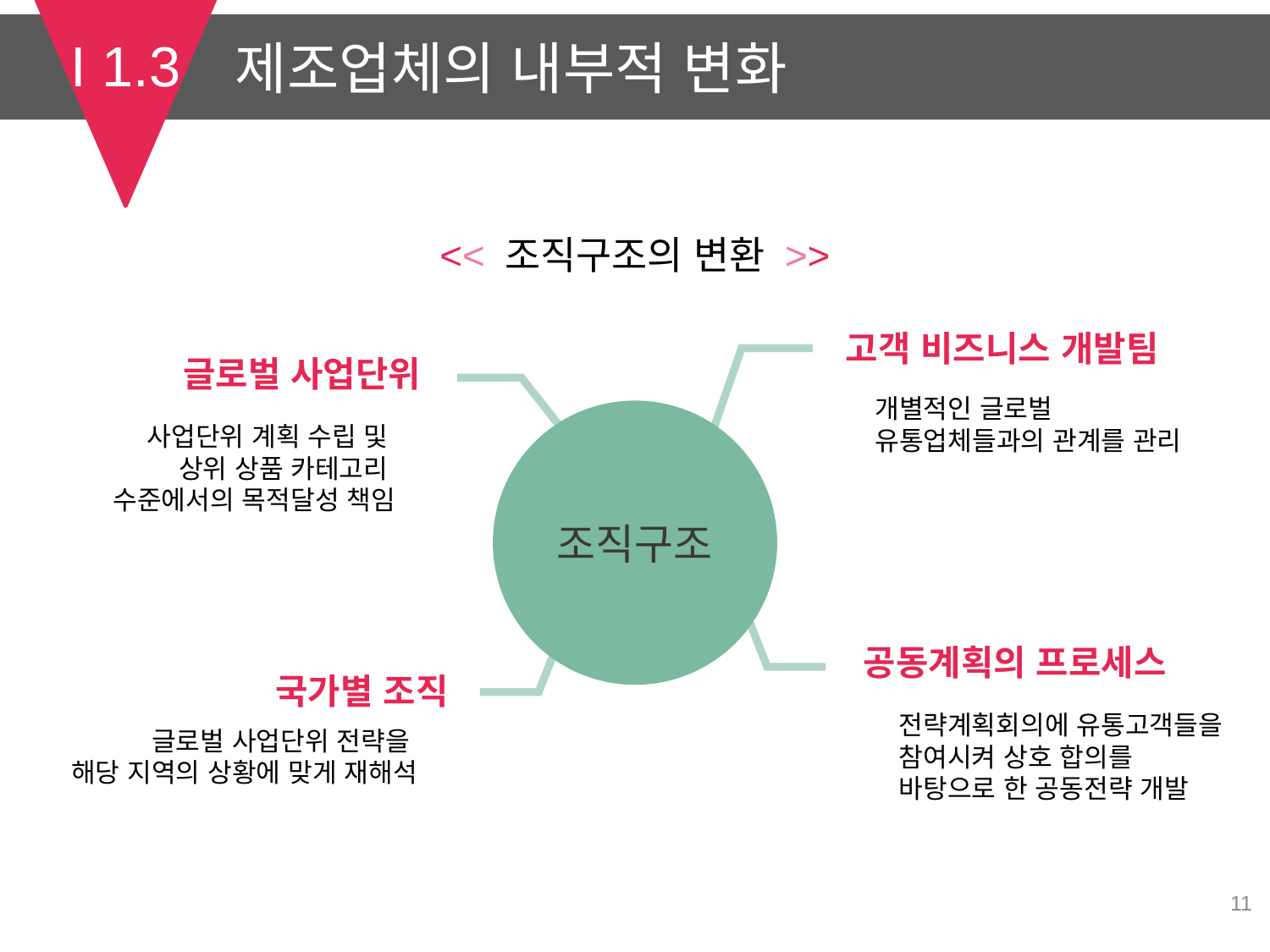

I 1.3

제조업체의 내부적 변화
<< 조직구조의 변환 >>
고객 비즈니스 개발팀
글로벌 사업단위

개별적인 글로벌
유통업체들과의 관계를 관리
조직구조
사업단위 계획 수립 및
상위 상품 카테고리
수준에서의 목적달성 책임

공동계획의 프로세스

국가별 조직
전략계획회의에 유통고객들을
참여시켜 상호 합의를
바탕으로 한 공동전략 개발
글로벌 사업단위 전략을
해당 지역의 상황에 맞게 재해석
11